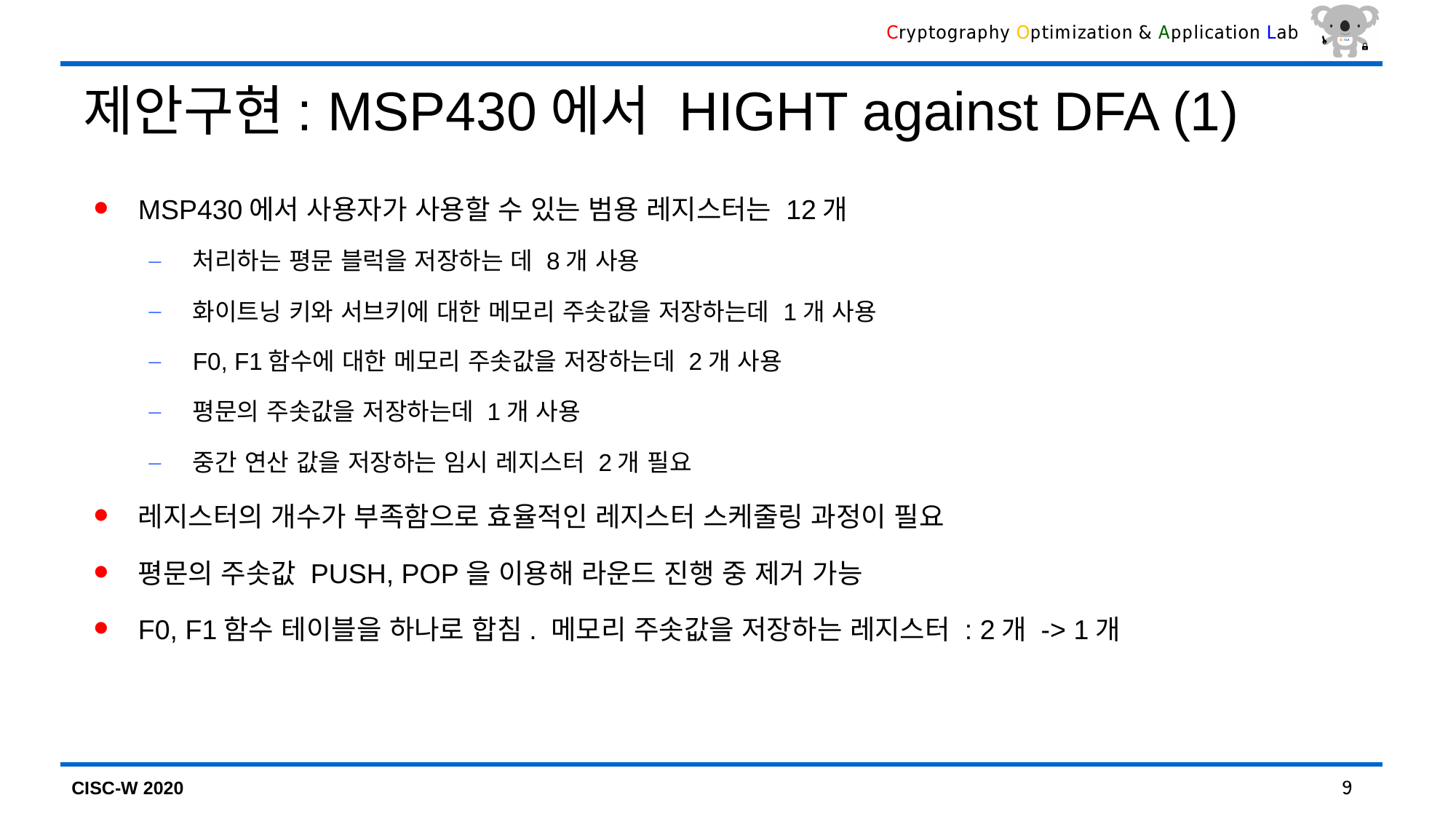

# 제안구현: MSP430에서 HIGHT against DFA (1)
MSP430에서 사용자가 사용할 수 있는 범용 레지스터는 12개
처리하는 평문 블럭을 저장하는 데 8개 사용
화이트닝 키와 서브키에 대한 메모리 주솟값을 저장하는데 1개 사용
F0, F1함수에 대한 메모리 주솟값을 저장하는데 2개 사용
평문의 주솟값을 저장하는데 1개 사용
중간 연산 값을 저장하는 임시 레지스터 2개 필요
레지스터의 개수가 부족함으로 효율적인 레지스터 스케줄링 과정이 필요
평문의 주솟값 PUSH, POP을 이용해 라운드 진행 중 제거 가능
F0, F1함수 테이블을 하나로 합침. 메모리 주솟값을 저장하는 레지스터 : 2개 -> 1개